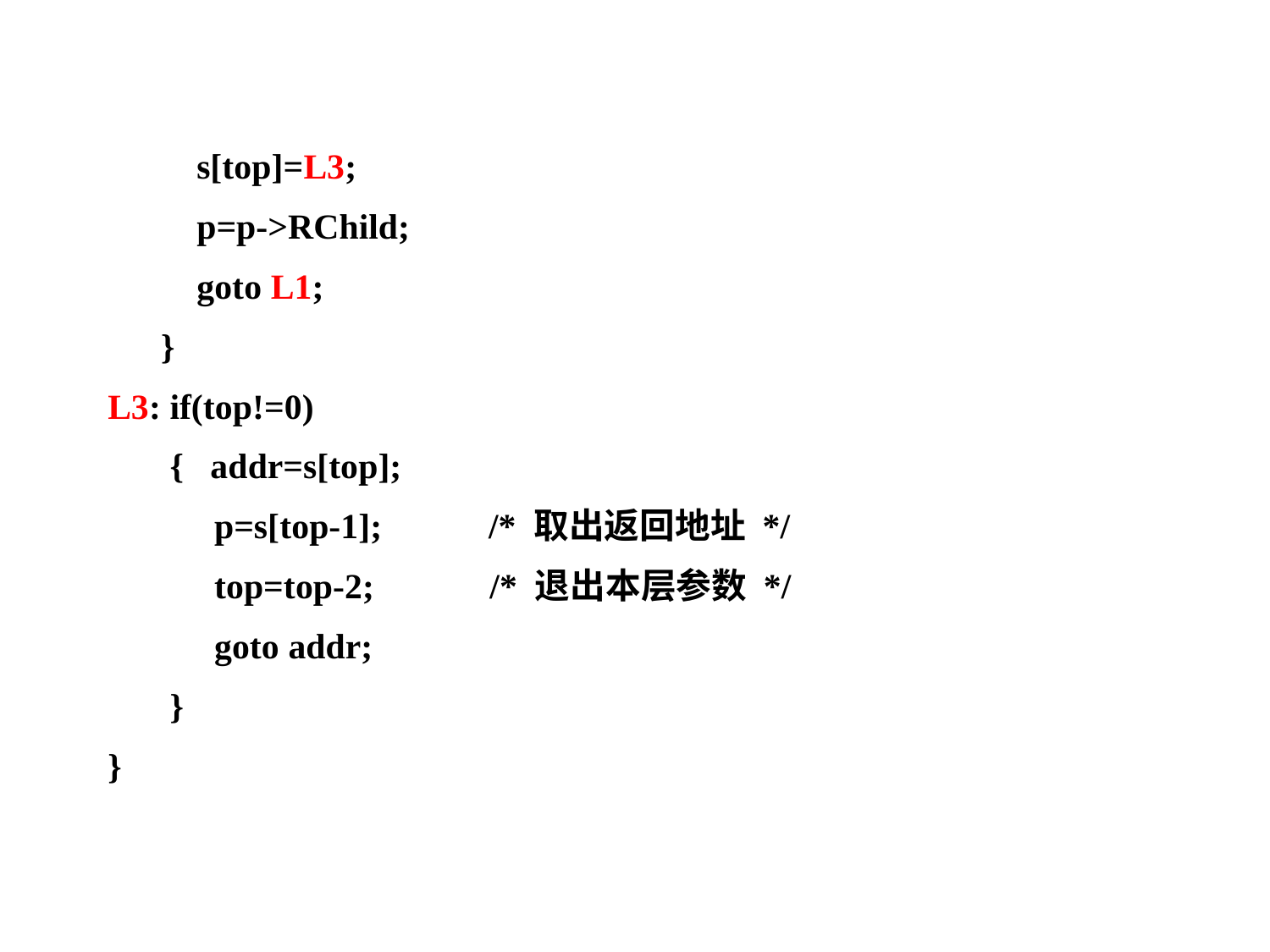

s[top]=L3;
          p=p->RChild;
          goto L1;
      }
L3: if(top!=0)
       {   addr=s[top];
            p=s[top-1];            /* 取出返回地址 */
            top=top-2;             /* 退出本层参数 */
            goto addr;
       }
}